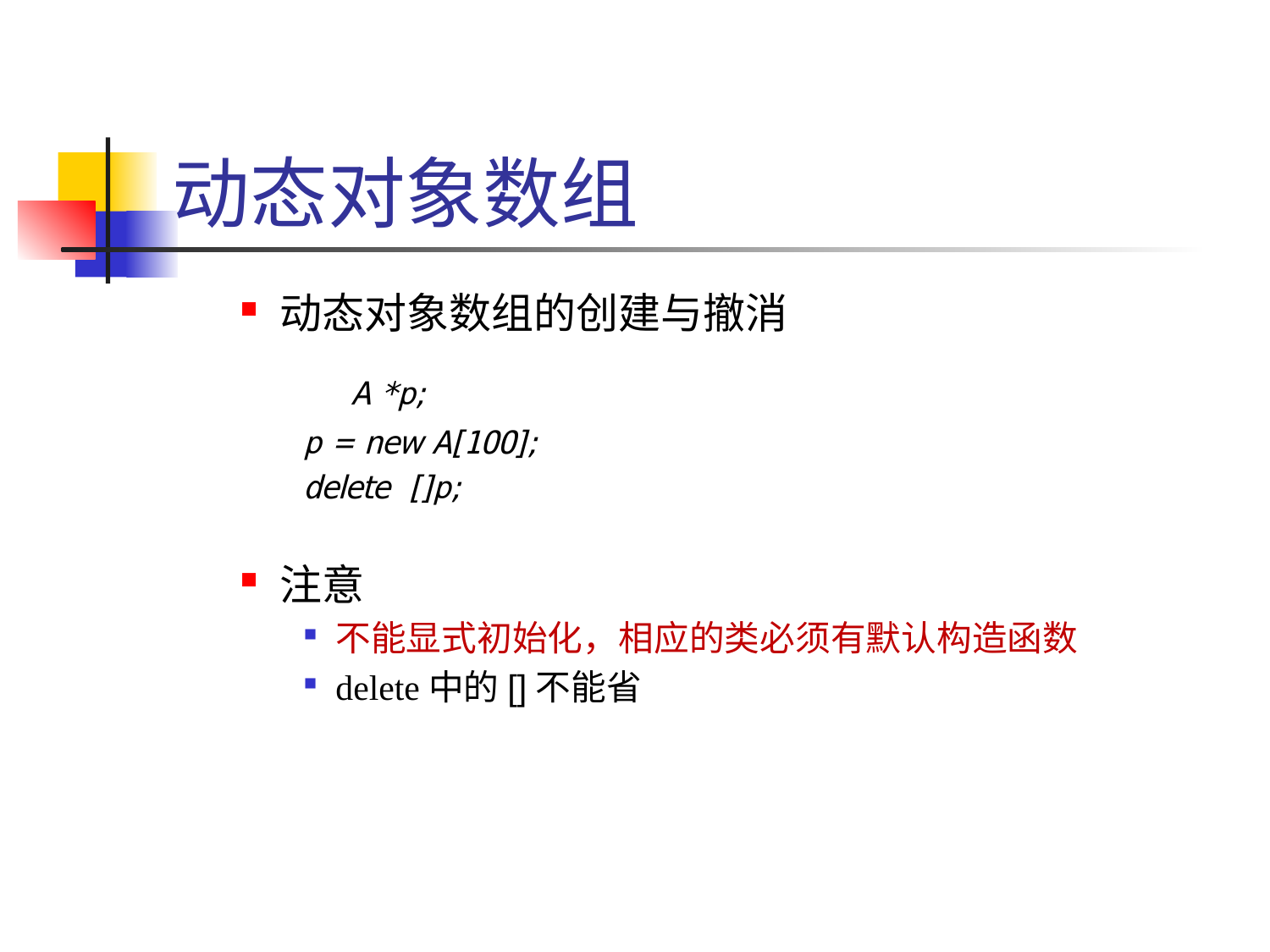

# 动态对象数组
动态对象数组的创建与撤消
		A *p;
p = new A[100];
delete  []p;

注意
不能显式初始化，相应的类必须有默认构造函数
delete中的[]不能省